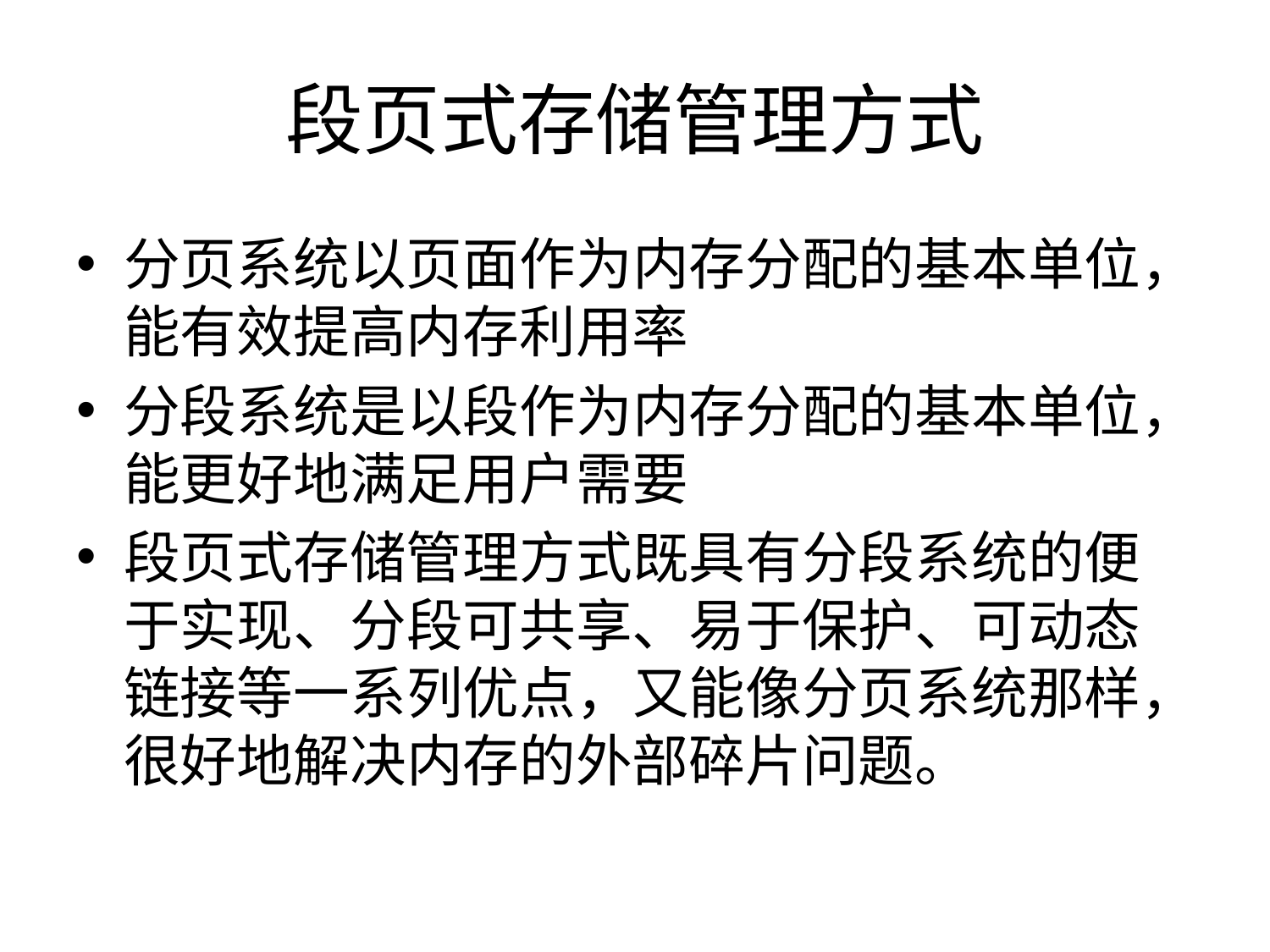

# 段页式存储管理方式
分页系统以页面作为内存分配的基本单位，能有效提高内存利用率
分段系统是以段作为内存分配的基本单位，能更好地满足用户需要
段页式存储管理方式既具有分段系统的便于实现、分段可共享、易于保护、可动态链接等一系列优点，又能像分页系统那样，很好地解决内存的外部碎片问题。